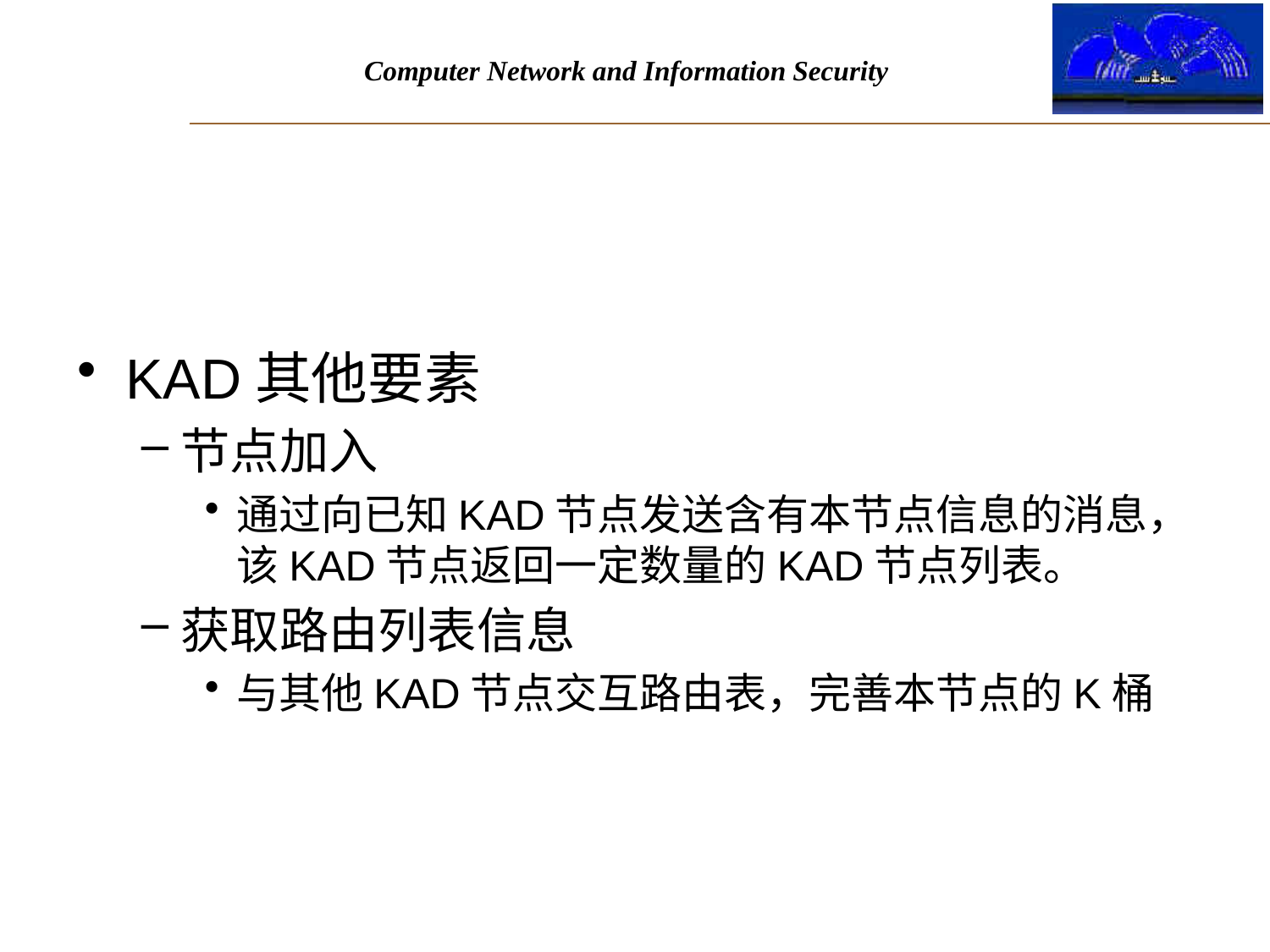

#
KAD其他要素
节点加入
通过向已知KAD节点发送含有本节点信息的消息，该KAD节点返回一定数量的KAD节点列表。
获取路由列表信息
与其他KAD节点交互路由表，完善本节点的K桶